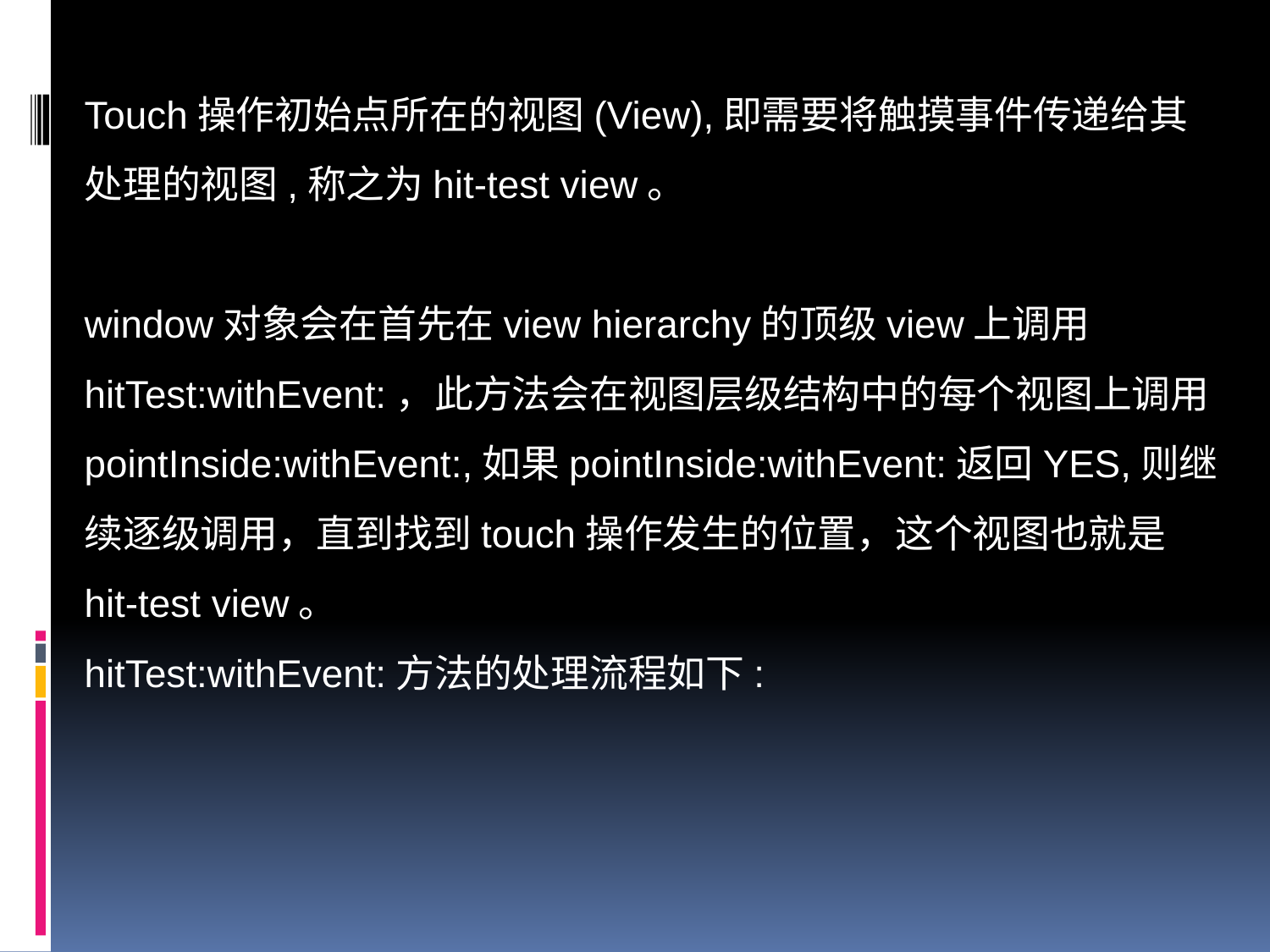

Touch操作初始点所在的视图(View),即需要将触摸事件传递给其处理的视图,称之为hit-test view。
window对象会在首先在view hierarchy的顶级view上调用hitTest:withEvent:，此方法会在视图层级结构中的每个视图上调用pointInside:withEvent:,如果pointInside:withEvent:返回YES,则继续逐级调用，直到找到touch操作发生的位置，这个视图也就是hit-test view。
hitTest:withEvent:方法的处理流程如下: